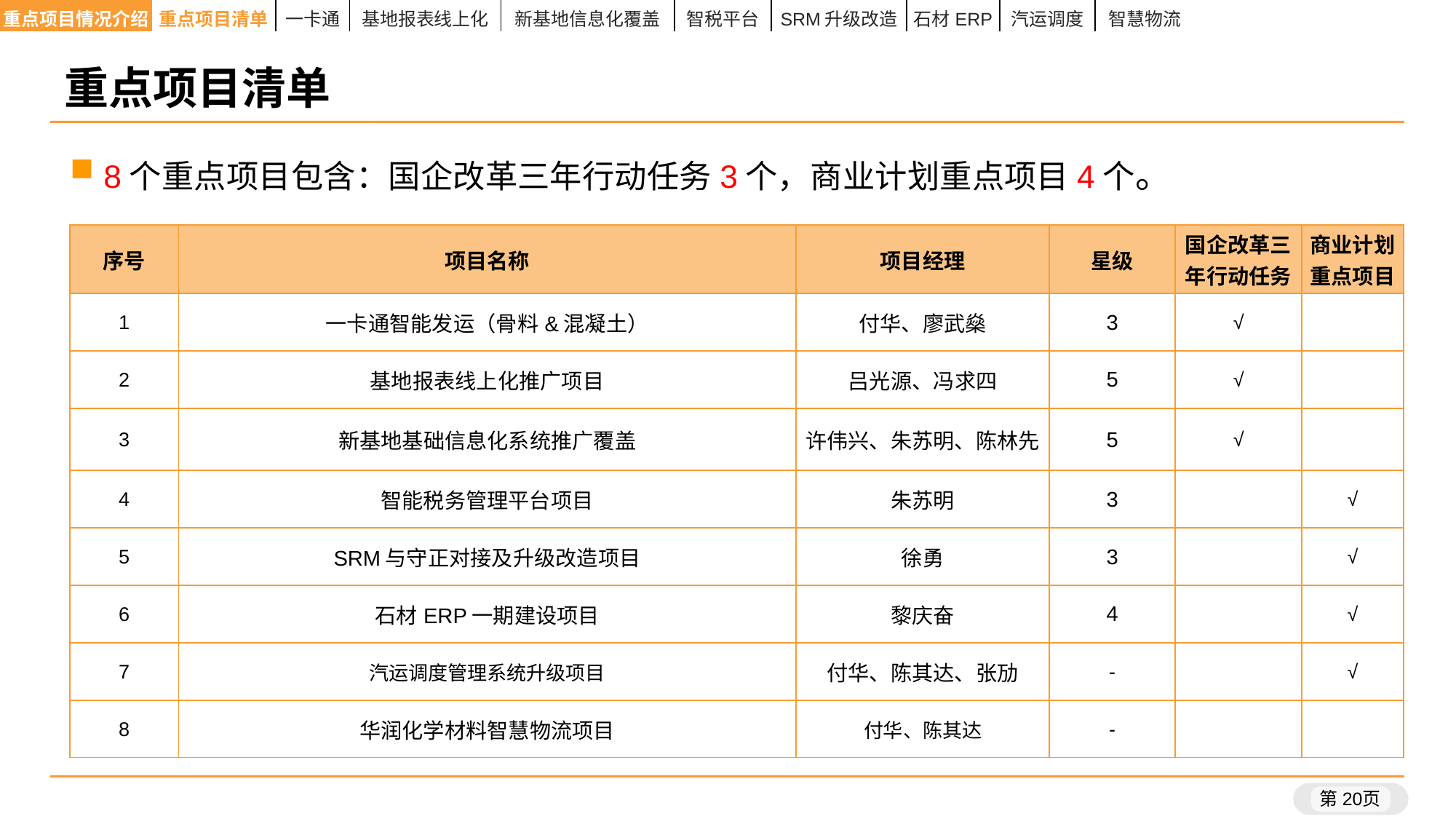

| 重点项目情况介绍 | 重点项目清单 | 一卡通 | 基地报表线上化 | 新基地信息化覆盖 | 智税平台 | SRM升级改造 | 石材ERP | 汽运调度 | 智慧物流 |
| --- | --- | --- | --- | --- | --- | --- | --- | --- | --- |
# 重点项目清单
 8个重点项目包含：国企改革三年行动任务3个，商业计划重点项目4个。
| 序号 | 项目名称 | 项目经理 | 星级 | 国企改革三年行动任务 | 商业计划重点项目 |
| --- | --- | --- | --- | --- | --- |
| 1 | 一卡通智能发运（骨料&混凝土） | 付华、廖武燊 | 3 | √ |  |
| 2 | 基地报表线上化推广项目 | 吕光源、冯求四 | 5 | √ |  |
| 3 | 新基地基础信息化系统推广覆盖 | 许伟兴、朱苏明、陈林先 | 5 | √ |  |
| 4 | 智能税务管理平台项目 | 朱苏明 | 3 |  | √ |
| 5 | SRM与守正对接及升级改造项目 | 徐勇 | 3 |  | √ |
| 6 | 石材ERP一期建设项目 | 黎庆奋 | 4 |  | √ |
| 7 | 汽运调度管理系统升级项目 | 付华、陈其达、张劢 | - |  | √ |
| 8 | 华润化学材料智慧物流项目 | 付华、陈其达 | - |  |  |